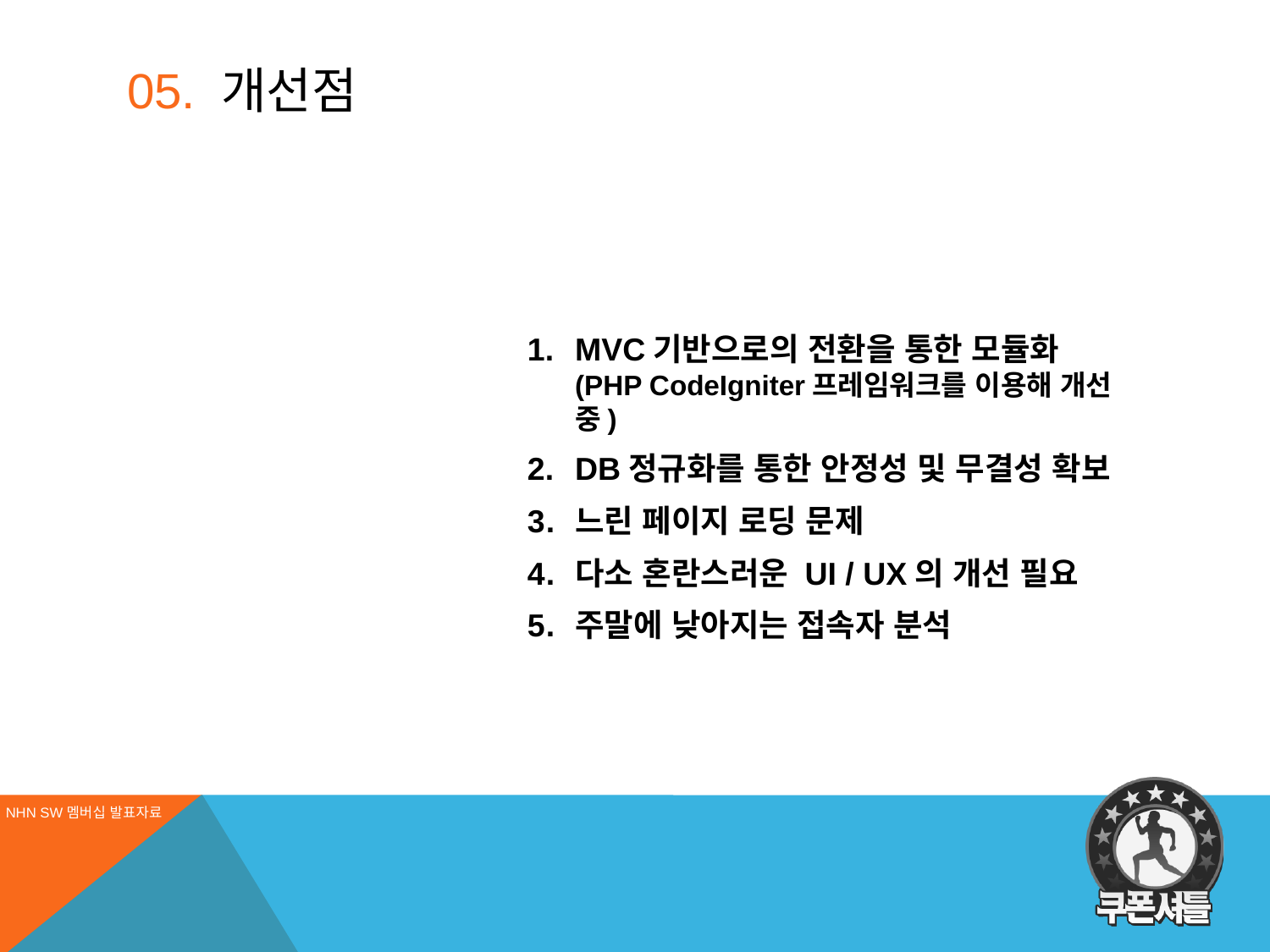

# 05. 개선점
MVC기반으로의 전환을 통한 모듈화
(PHP CodeIgniter프레임워크를 이용해 개선 중)
DB정규화를 통한 안정성 및 무결성 확보
느린 페이지 로딩 문제
다소 혼란스러운 UI / UX의 개선 필요
주말에 낮아지는 접속자 분석